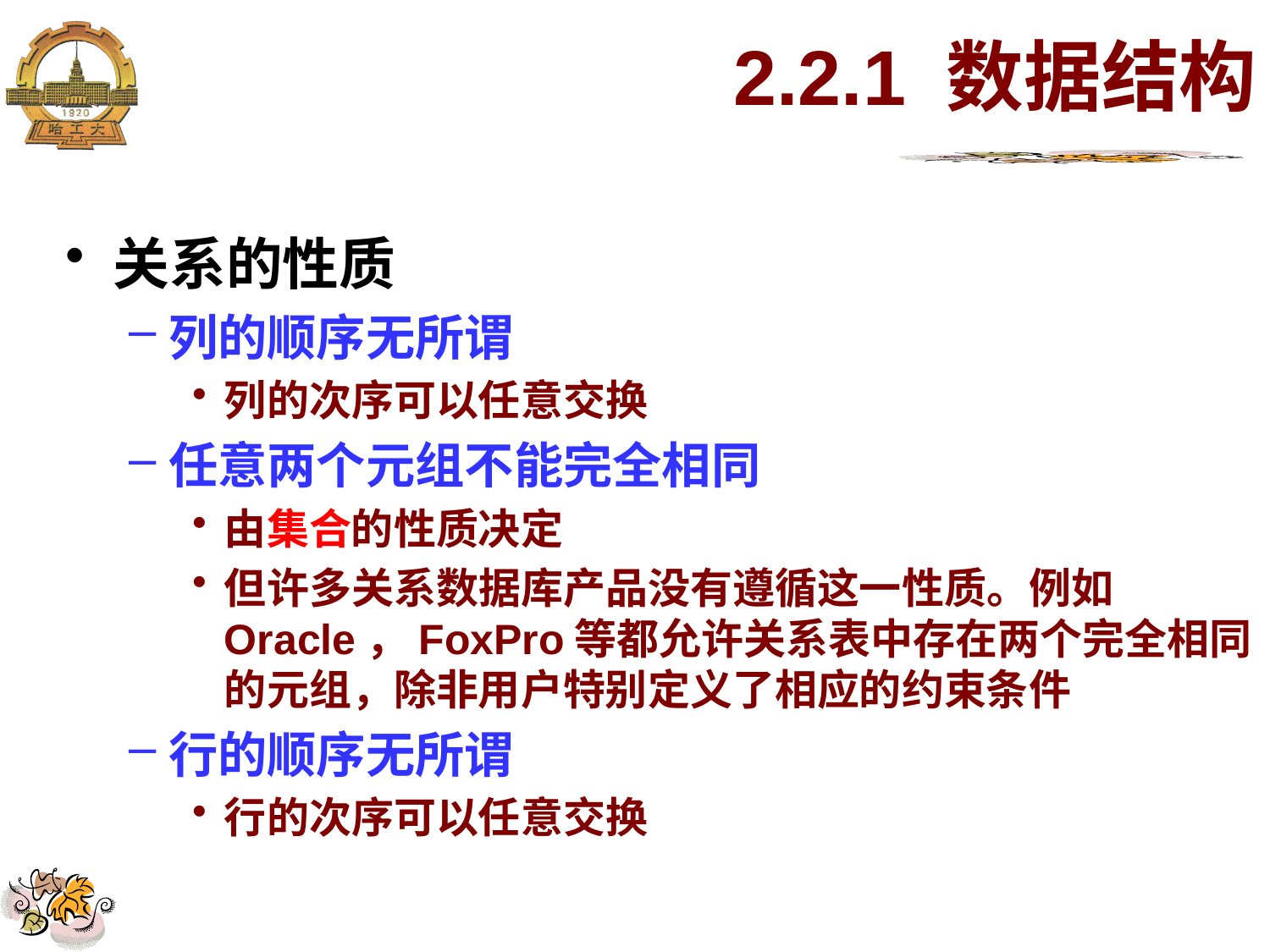

# 2.2.1 数据结构
关系的性质
列的顺序无所谓
列的次序可以任意交换
任意两个元组不能完全相同
由集合的性质决定
但许多关系数据库产品没有遵循这一性质。例如Oracle，FoxPro等都允许关系表中存在两个完全相同的元组，除非用户特别定义了相应的约束条件
行的顺序无所谓
行的次序可以任意交换